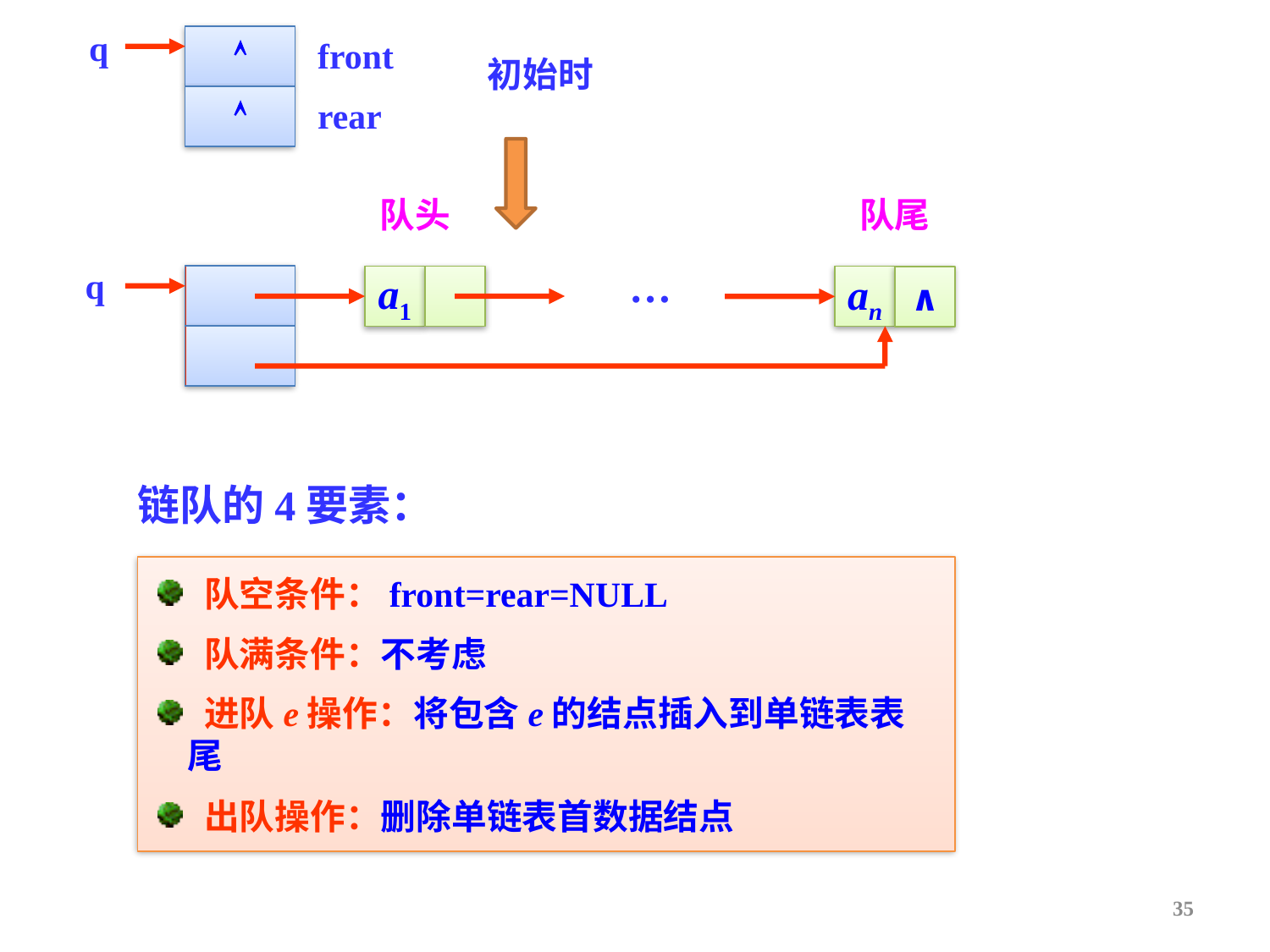

q
∧
front
rear

初始时
∧

队头
队尾
…
q

a1

an

∧

链队的4要素：
 队空条件：front=rear=NULL
 队满条件：不考虑
 进队e操作：将包含e的结点插入到单链表表尾
 出队操作：删除单链表首数据结点
35